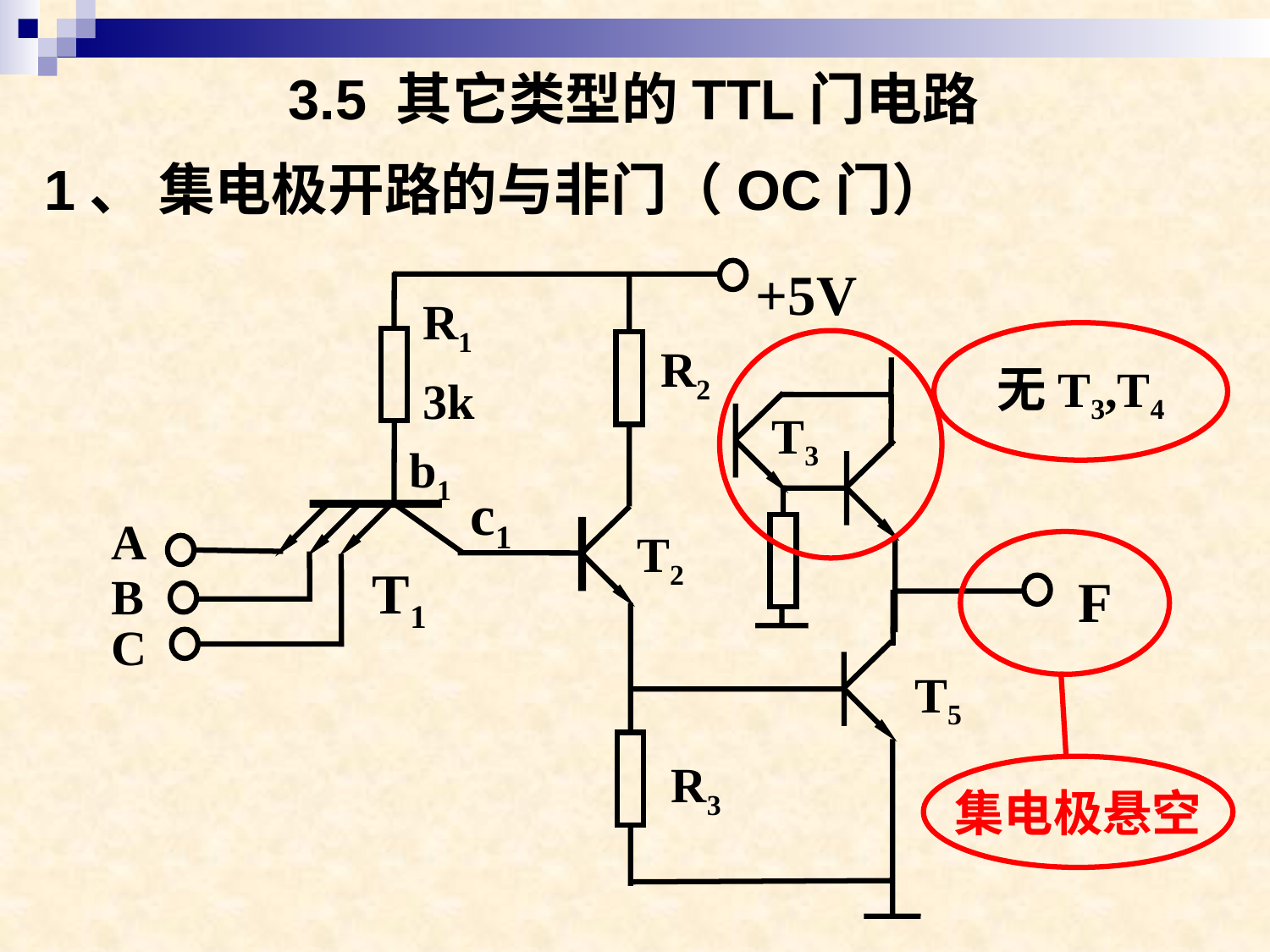

3.5 其它类型的TTL门电路
1、 集电极开路的与非门（OC门）
+5V

R1

R2
3k

b1
c1
A

T2

T1

F
B

C

T5

R3

无T3,T4

T3

集电极悬空